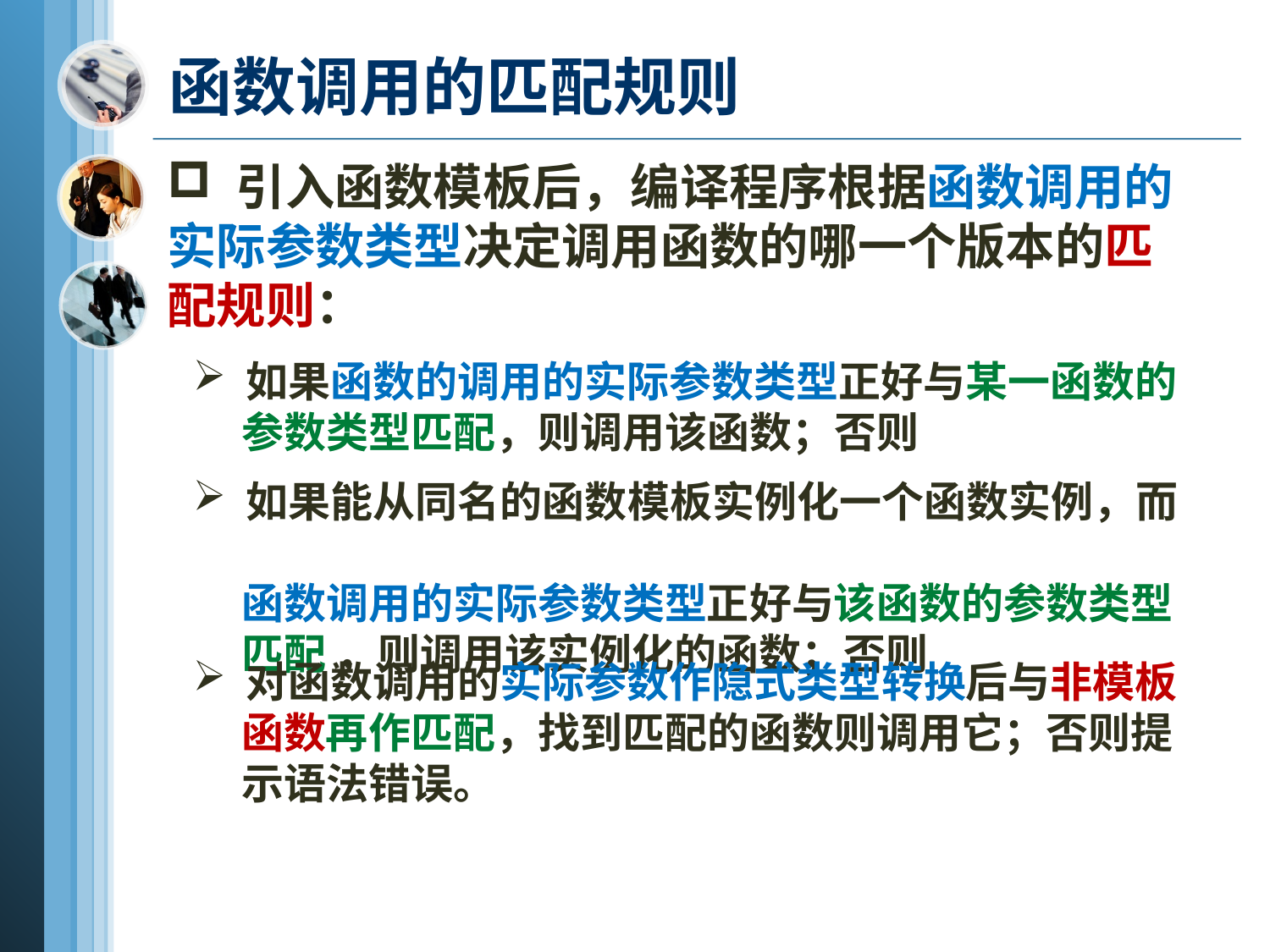

函数调用的匹配规则
 引入函数模板后，编译程序根据函数调用的实际参数类型决定调用函数的哪一个版本的匹配规则：
 如果函数的调用的实际参数类型正好与某一函数的
    参数类型匹配，则调用该函数；否则
 如果能从同名的函数模板实例化一个函数实例，而
    函数调用的实际参数类型正好与该函数的参数类型
    匹配 ，则调用该实例化的函数；否则
 对函数调用的实际参数作隐式类型转换后与非模板
    函数再作匹配，找到匹配的函数则调用它；否则提
    示语法错误。